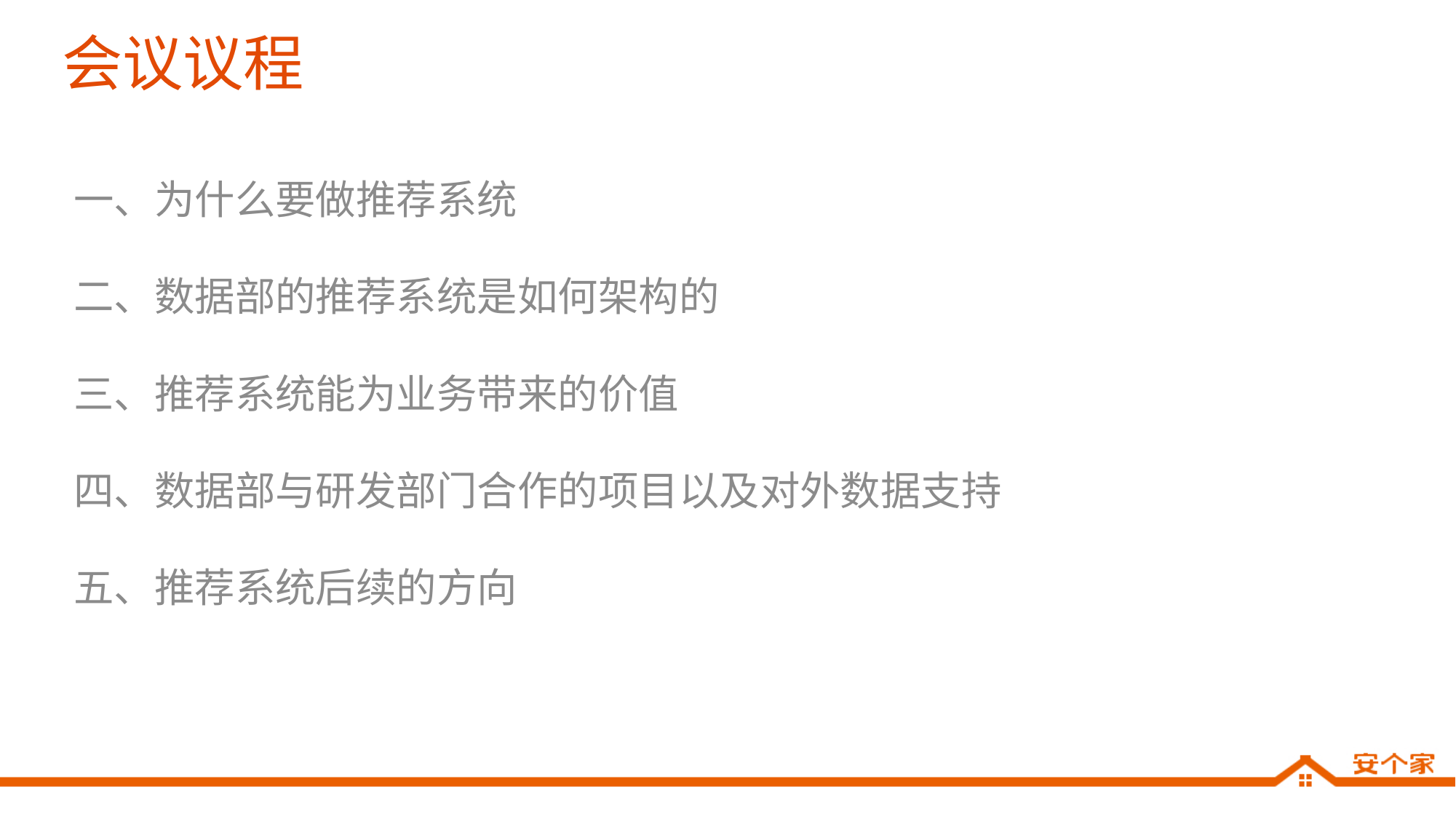

# 会议议程
一、为什么要做推荐系统

二、数据部的推荐系统是如何架构的

三、推荐系统能为业务带来的价值

四、数据部与研发部门合作的项目以及对外数据支持

五、推荐系统后续的方向